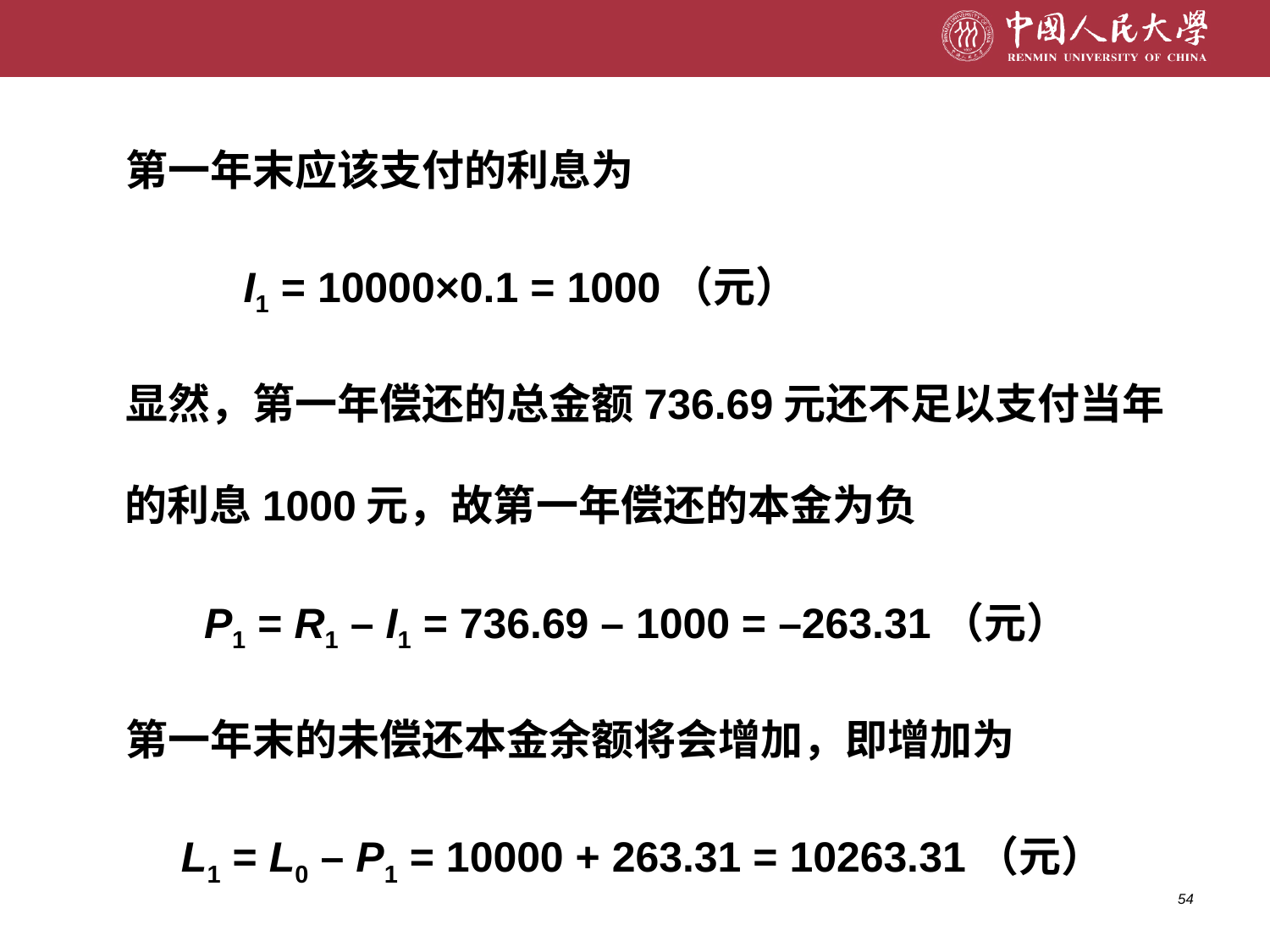

第一年末应该支付的利息为
              I1 = 10000×0.1 = 1000（元）
    显然，第一年偿还的总金额736.69元还不足以支付当年的利息1000元，故第一年偿还的本金为负
P1 = R1 – I1 = 736.69 – 1000 = –263.31（元）
    第一年末的未偿还本金余额将会增加，即增加为
 L1 = L0 – P1 = 10000 + 263.31 = 10263.31（元）
54